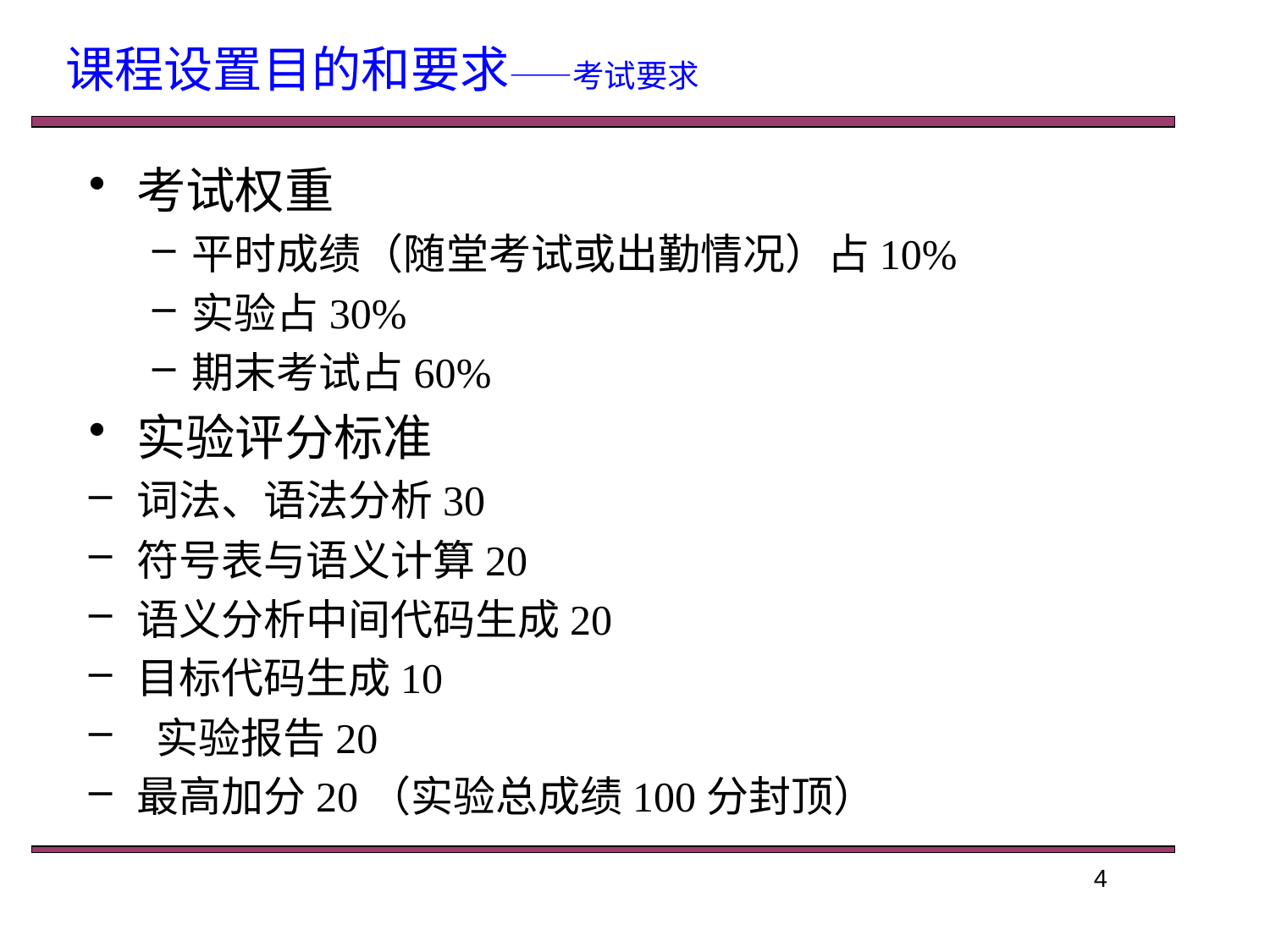

# 课程设置目的和要求——考试要求
考试权重
平时成绩（随堂考试或出勤情况）占10%
实验占30%
期末考试占60%
实验评分标准
词法、语法分析30
符号表与语义计算20
语义分析中间代码生成20
目标代码生成10
 实验报告20
最高加分20（实验总成绩100分封顶）
4